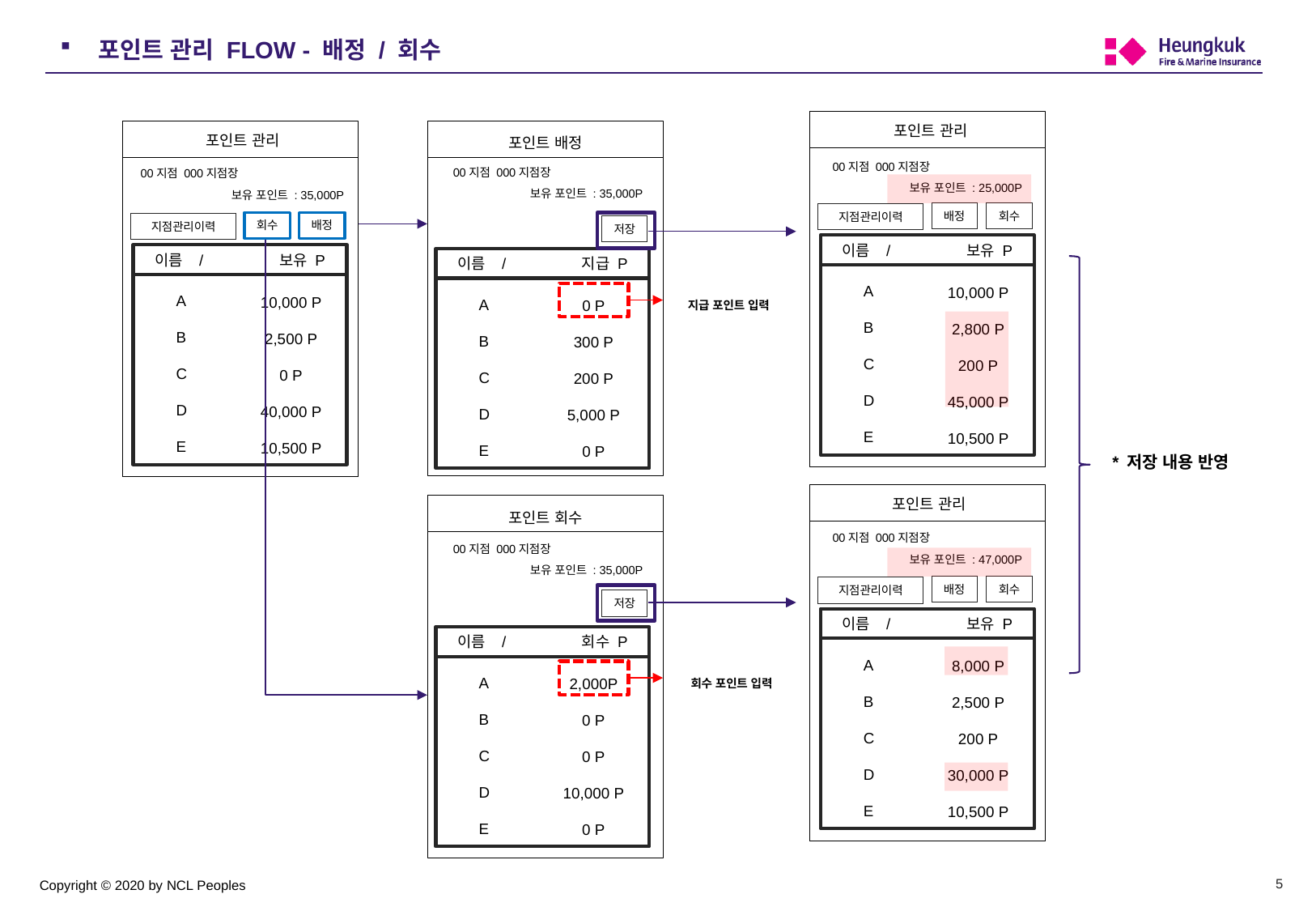

# 포인트 관리 FLOW - 배정 / 회수

포인트 관리

배정
회수
지점관리이력
이름   /                 보유 P
A
B
C
D
E
10,000 P
2,800 P
200 P
45,000 P
10,500 P

포인트 관리
00지점 000지점장
보유 포인트 : 35,000P

회수
배정
지점관리이력
이름   /                 보유 P
A
B
C
D
E
10,000 P
2,500 P
0 P
40,000 P
10,500 P

포인트 배정
00지점 000지점장
보유 포인트 : 25,000P
00지점 000지점장
보유 포인트 : 35,000P

저장
이름   /                 지급 P

A
B
C
D
E
0 P
300 P
200 P
5,000 P
0 P

지급 포인트 입력
* 저장 내용 반영

포인트 관리

배정
회수
지점관리이력
이름   /                 보유 P
A
B
C
D
E
8,000 P
2,500 P
200 P
30,000 P
10,500 P

포인트 회수
00지점 000지점장
보유 포인트 : 47,000P
00지점 000지점장
보유 포인트 : 35,000P

저장
이름   /                 회수 P
A
B
C
D
E
2,000P
0 P
0 P
10,000 P
0 P

회수 포인트 입력